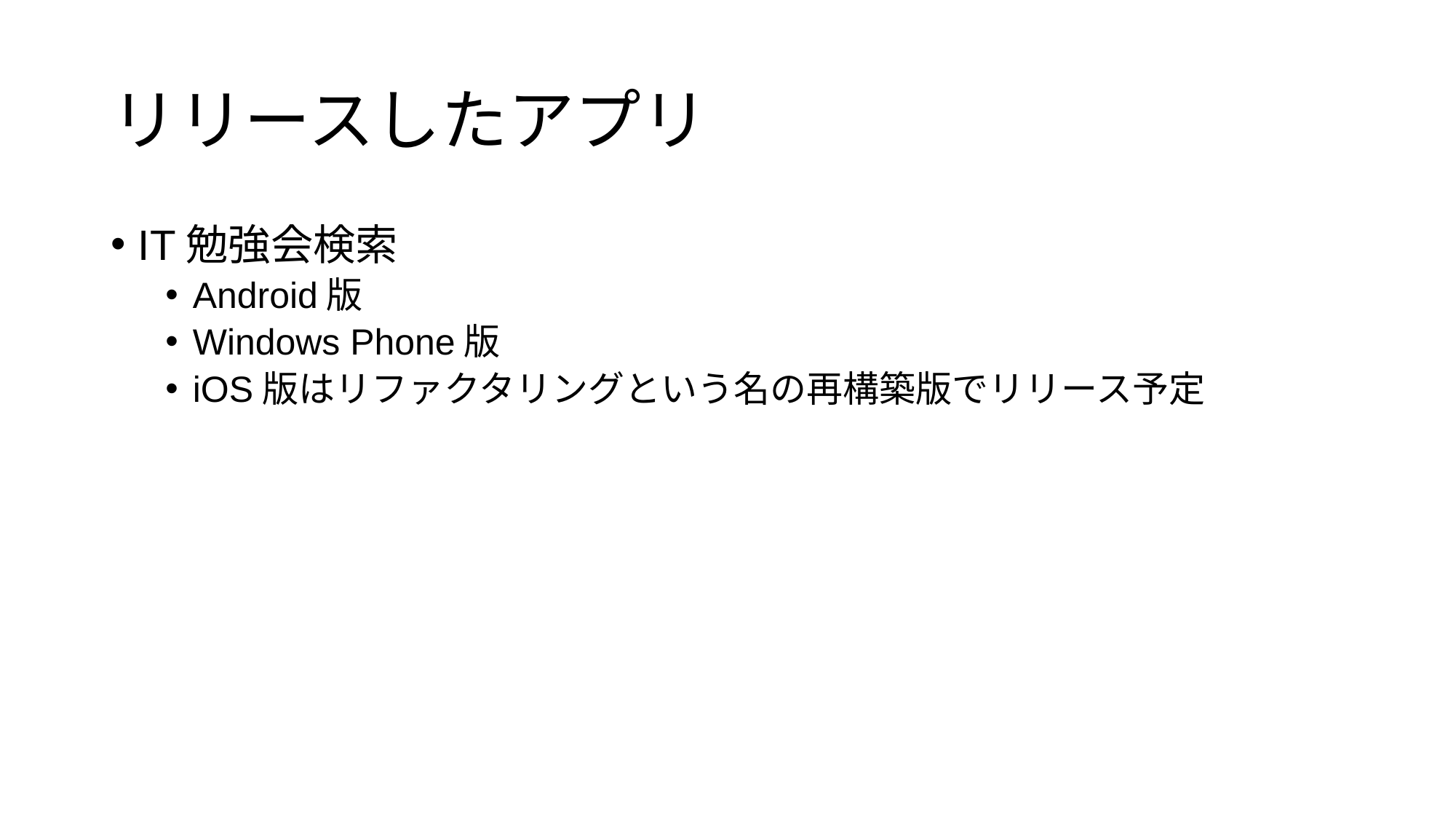

# リリースしたアプリ
IT勉強会検索
Android版
Windows Phone版
iOS版はリファクタリングという名の再構築版でリリース予定